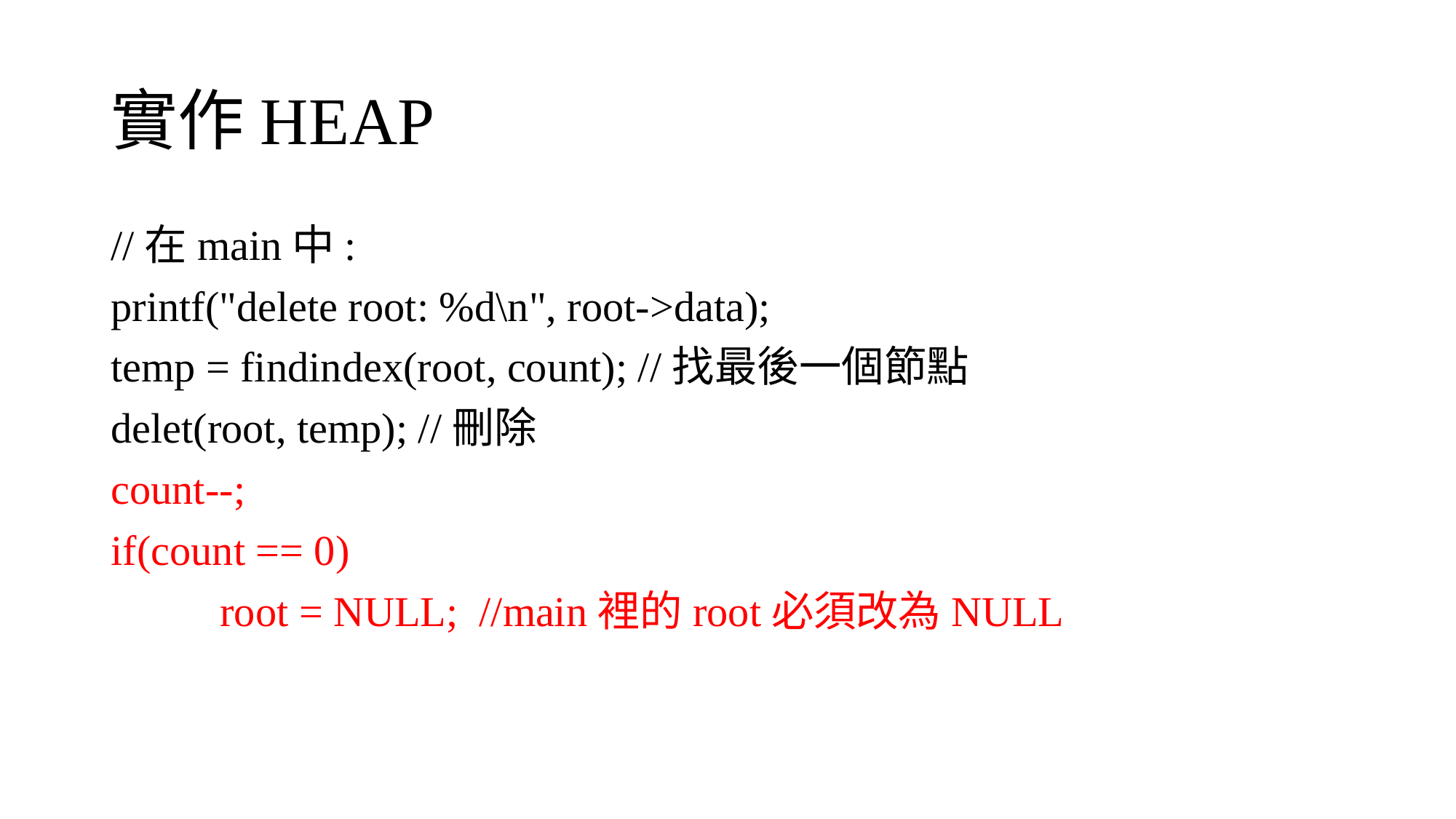

# 實作HEAP
//在main中:
printf("delete root: %d\n", root->data);
temp = findindex(root, count); //找最後一個節點
delet(root, temp); //刪除
count--;
if(count == 0)
	root = NULL;  //main裡的root必須改為NULL